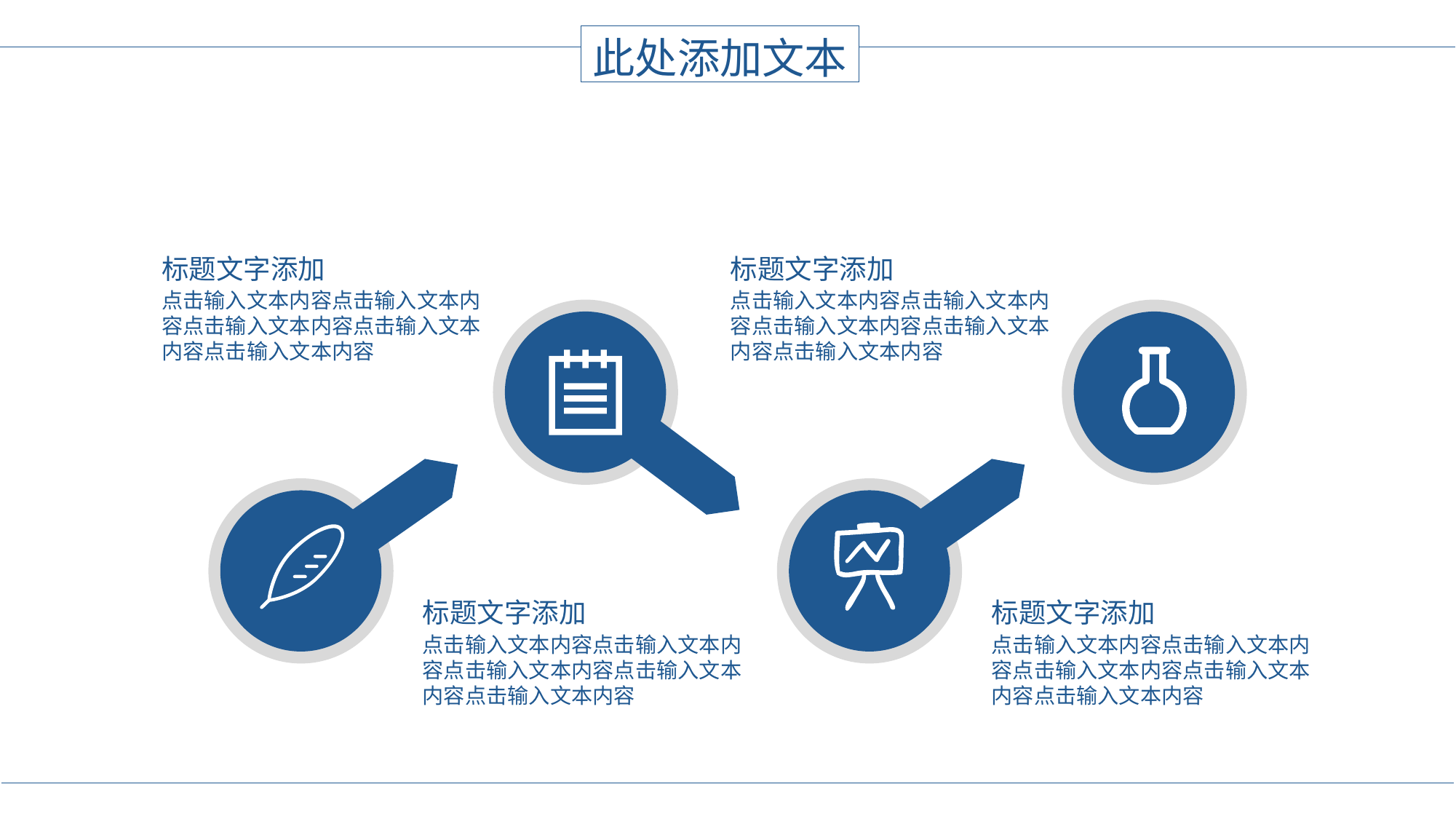

此处添加文本
标题文字添加
点击输入文本内容点击输入文本内容点击输入文本内容点击输入文本内容点击输入文本内容
标题文字添加
点击输入文本内容点击输入文本内容点击输入文本内容点击输入文本内容点击输入文本内容

标题文字添加
点击输入文本内容点击输入文本内容点击输入文本内容点击输入文本内容点击输入文本内容
标题文字添加
点击输入文本内容点击输入文本内容点击输入文本内容点击输入文本内容点击输入文本内容